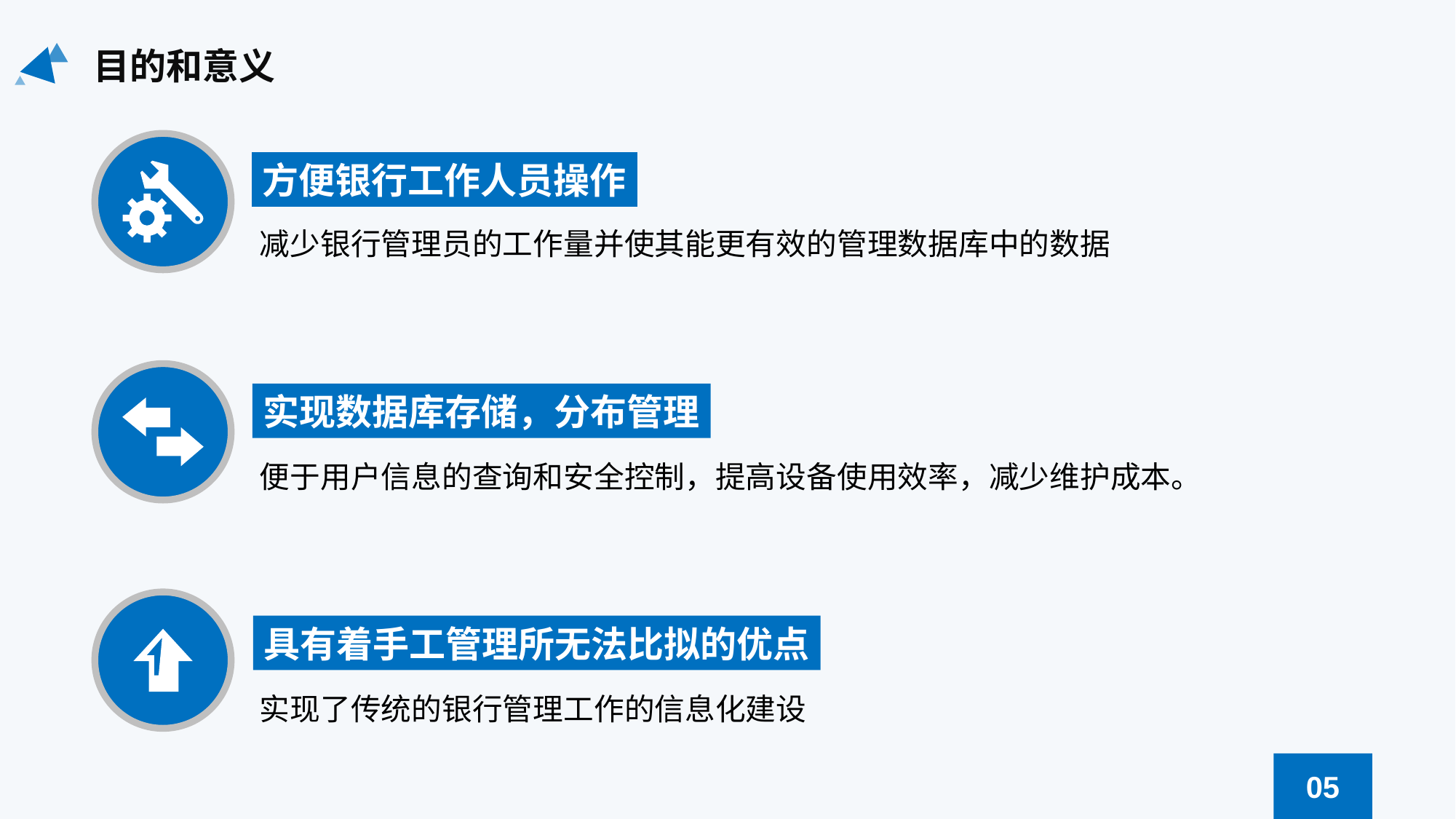

目的和意义

方便银行工作人员操作
减少银行管理员的工作量并使其能更有效的管理数据库中的数据

实现数据库存储，分布管理
便于用户信息的查询和安全控制，提高设备使用效率，减少维护成本。

具有着手工管理所无法比拟的优点
实现了传统的银行管理工作的信息化建设

05